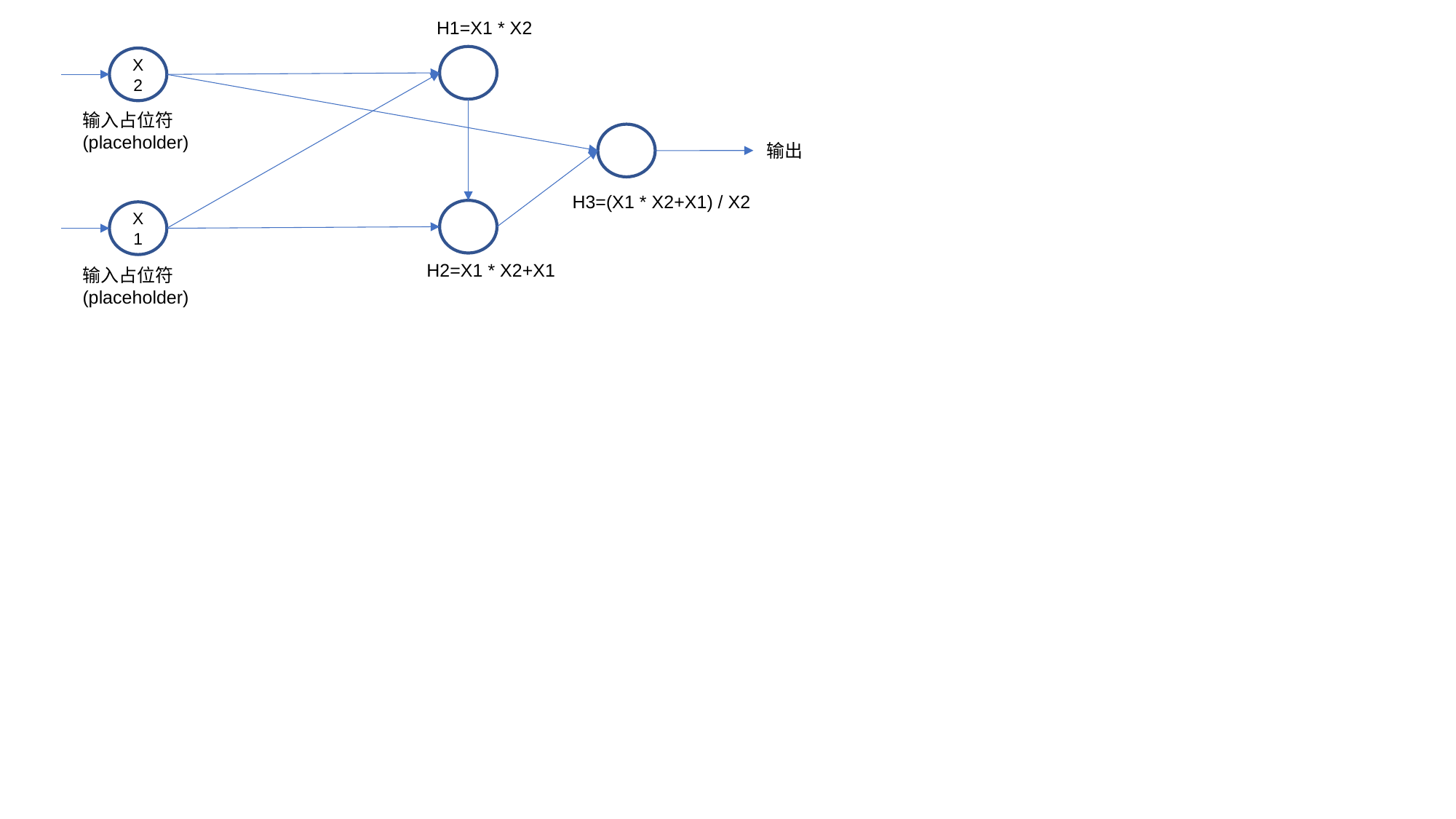

H1=X1 * X2

X2
输入占位符
(placeholder)

输出
H3=(X1 * X2+X1) / X2

X1
H2=X1 * X2+X1
输入占位符
(placeholder)